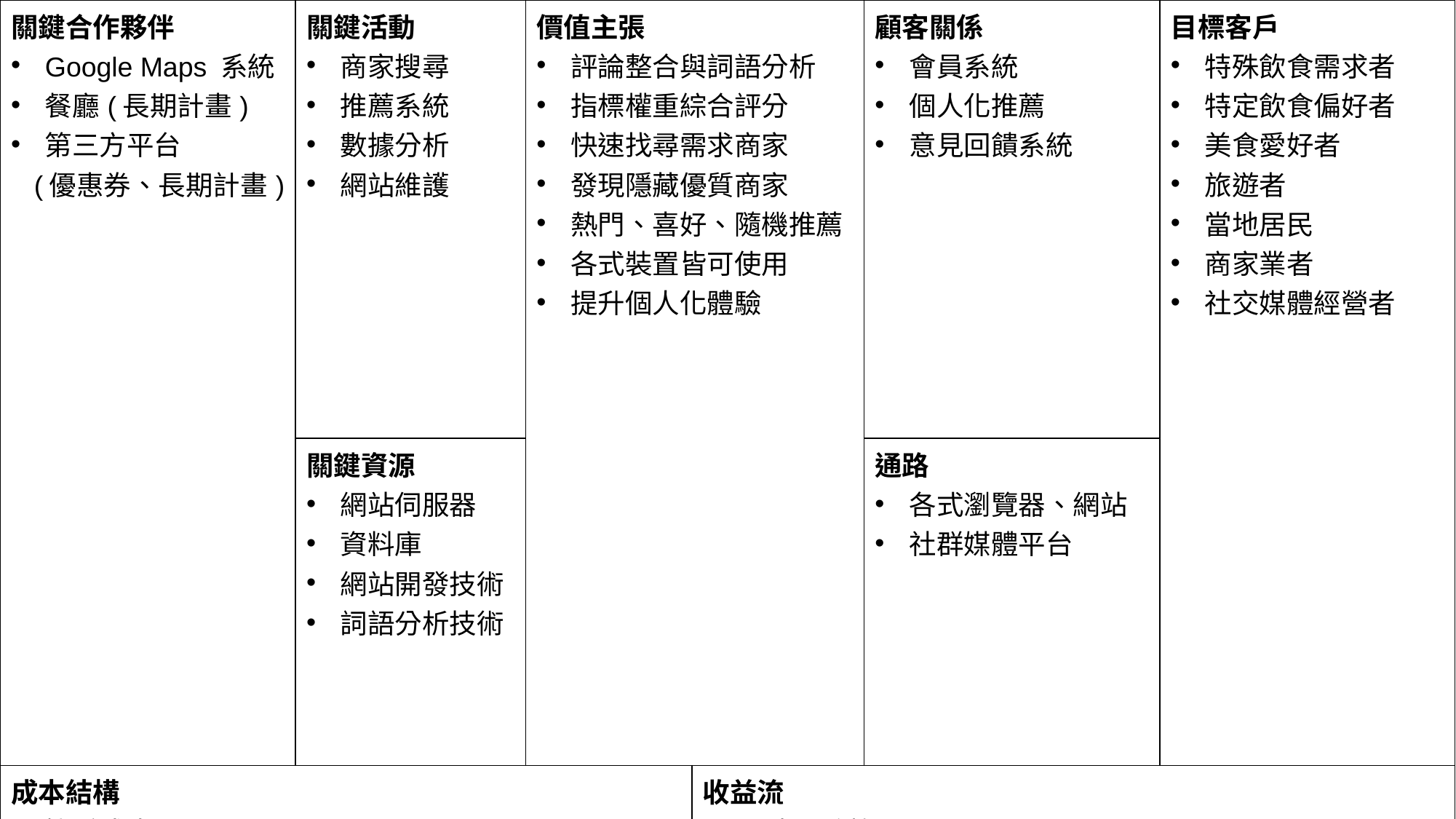

| 關鍵合作夥伴 Google Maps 系統 餐廳(長期計畫) 第三方平台 (優惠券、長期計畫) | 關鍵活動 商家搜尋 推薦系統 數據分析 網站維護 | 價值主張 評論整合與詞語分析 指標權重綜合評分 快速找尋需求商家 發現隱藏優質商家 熱門、喜好、隨機推薦 各式裝置皆可使用 提升個人化體驗 |  | 顧客關係 會員系統 個人化推薦 意見回饋系統 | 目標客戶 特殊飲食需求者 特定飲食偏好者 美食愛好者 旅遊者 當地居民 商家業者 社交媒體經營者 |
| --- | --- | --- | --- | --- | --- |
|  | 關鍵資源 網站伺服器 資料庫 網站開發技術 詞語分析技術 |  |  | 通路 各式瀏覽器、網站 社群媒體平台 |  |
| 成本結構 機房成本 伺服器成本 平台營運與維護成本 數據分析成本 |  |  | 收益流 累積用戶數量 合作收益(長期計畫) 廣告收入(長期計畫) |  |  |